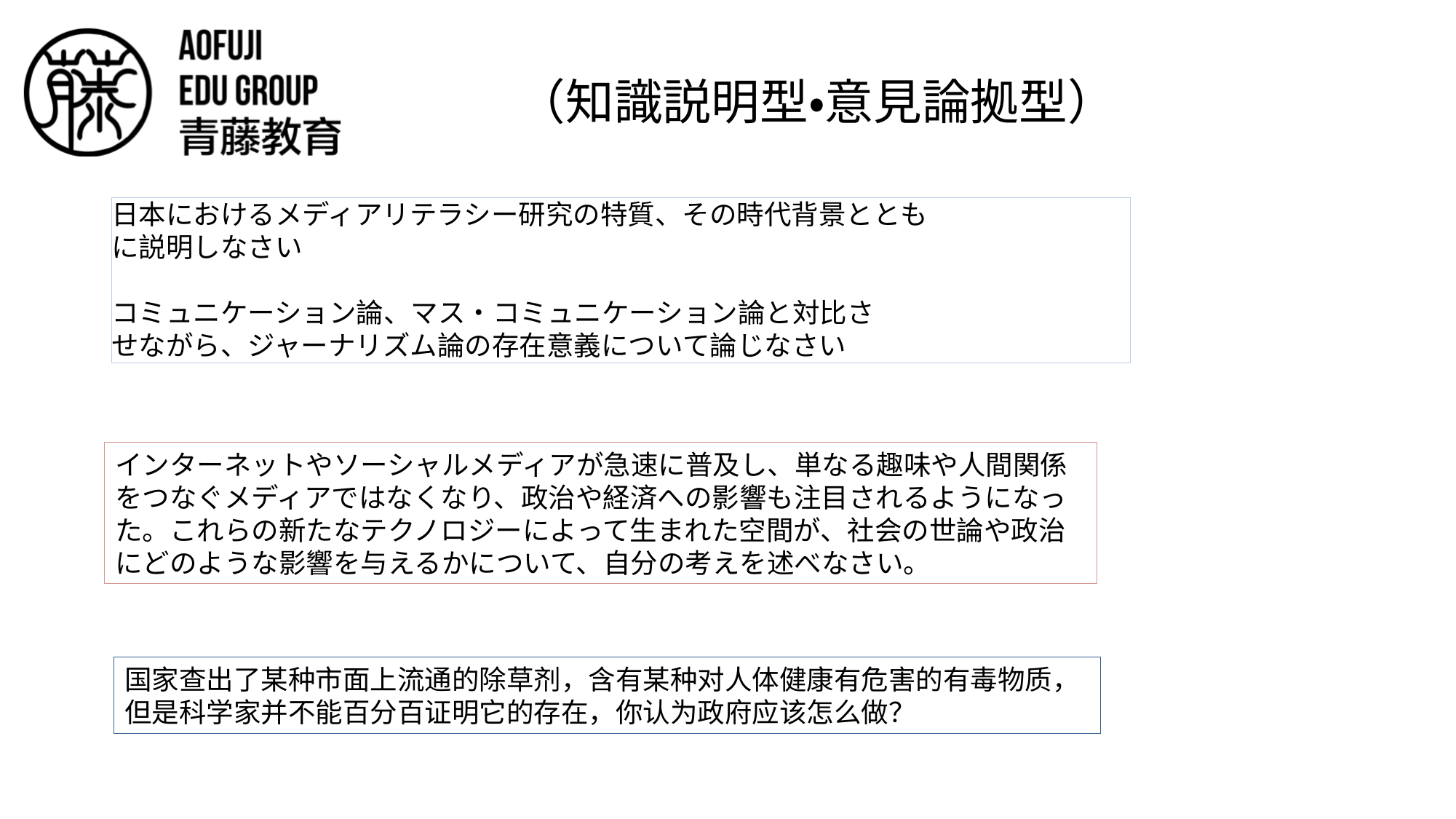

# （知識説明型・意見論拠型）
⽇本におけるメディアリテラシー研究の特質、その時代背景ととも
に説明しなさい

コミュニケーション論、マス・コミュニケーション論と対比さ
せながら、ジャーナリズム論の存在意義について論じなさい
インターネットやソーシャルメディアが急速に普及し、単なる趣味や⼈間関係をつなぐメディアではなくなり、政治や経済への影響も注⽬されるようになった。これらの新たなテクノロジーによって⽣まれた空間が、社会の世論や政治にどのような影響を与えるかについて、⾃分の考えを述べなさい。
国家查出了某种市面上流通的除草剂，含有某种对人体健康有危害的有毒物质，但是科学家并不能百分百证明它的存在，你认为政府应该怎么做？